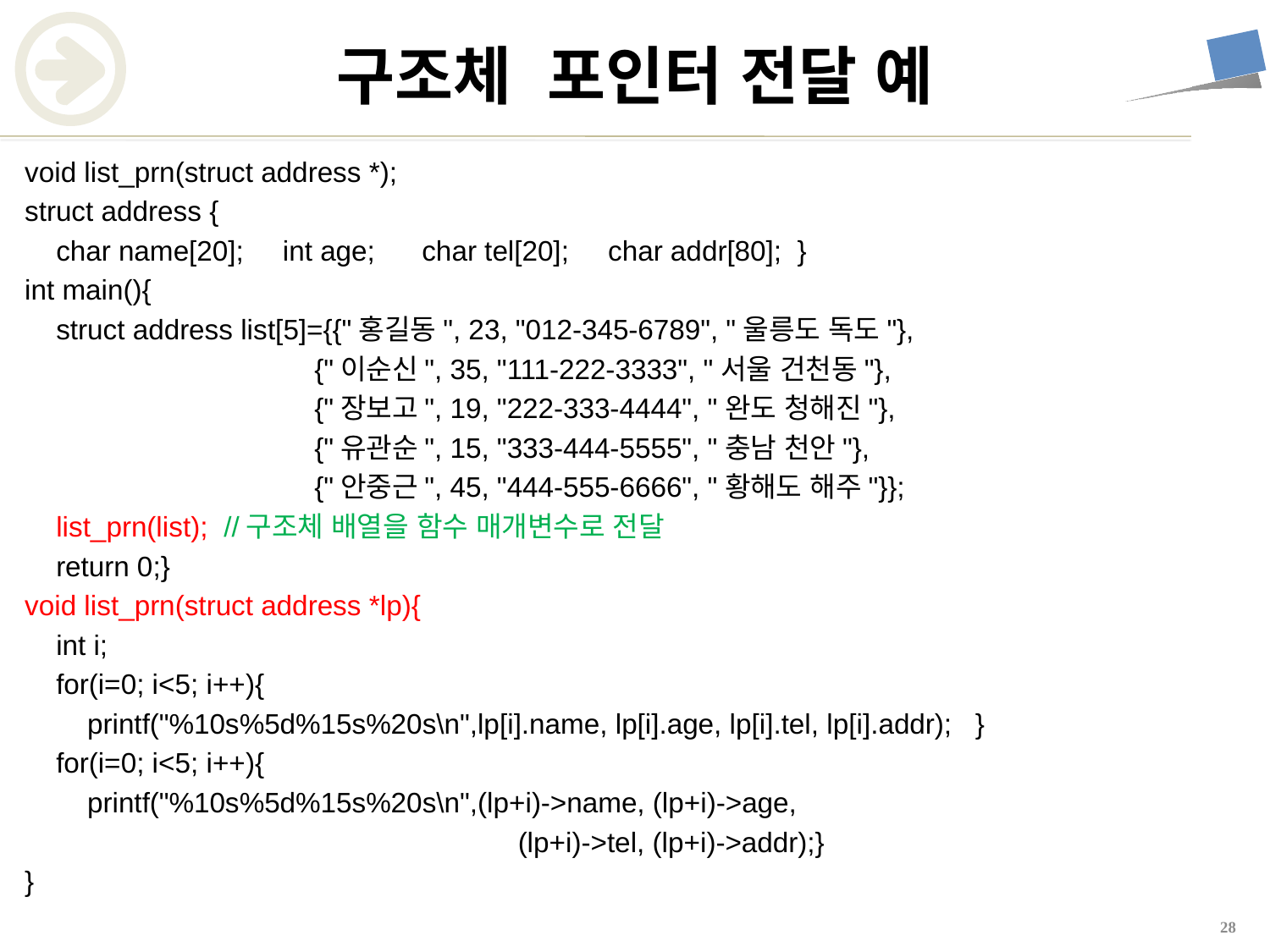

# 구조체  포인터 전달 예
void list_prn(struct address *);
struct address {
    char name[20];     int age;      char tel[20];     char addr[80];  }
int main(){
    struct address list[5]={{"홍길동", 23, "012-345-6789", "울릉도 독도"},
                                     {"이순신", 35, "111-222-3333", "서울 건천동"},
                                     {"장보고", 19, "222-333-4444", "완도 청해진"},
                                     {"유관순", 15, "333-444-5555", "충남 천안"},
                                     {"안중근", 45, "444-555-6666", "황해도 해주"}};
    list_prn(list);  //구조체 배열을 함수 매개변수로 전달
    return 0;}
void list_prn(struct address *lp){
    int i;
    for(i=0; i<5; i++){
        printf("%10s%5d%15s%20s\n",lp[i].name, lp[i].age, lp[i].tel, lp[i].addr);   }
    for(i=0; i<5; i++){
        printf("%10s%5d%15s%20s\n",(lp+i)->name, (lp+i)->age,
                                                               (lp+i)->tel, (lp+i)->addr);}
}
28